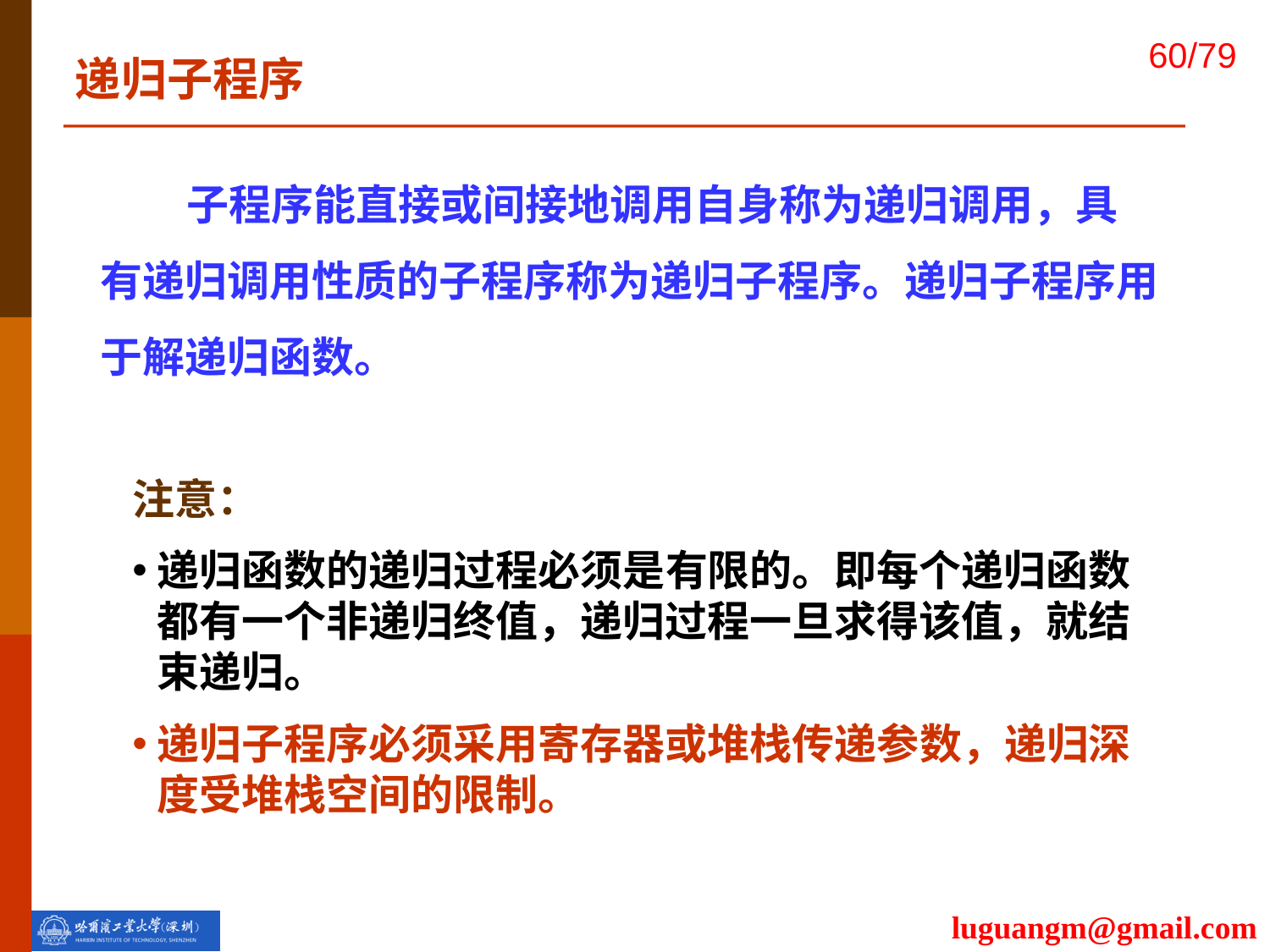

递归子程序
        子程序能直接或间接地调用自身称为递归调用，具有递归调用性质的子程序称为递归子程序。递归子程序用于解递归函数。
注意：
递归函数的递归过程必须是有限的。即每个递归函数都有一个非递归终值，递归过程一旦求得该值，就结束递归。
递归子程序必须采用寄存器或堆栈传递参数，递归深度受堆栈空间的限制。